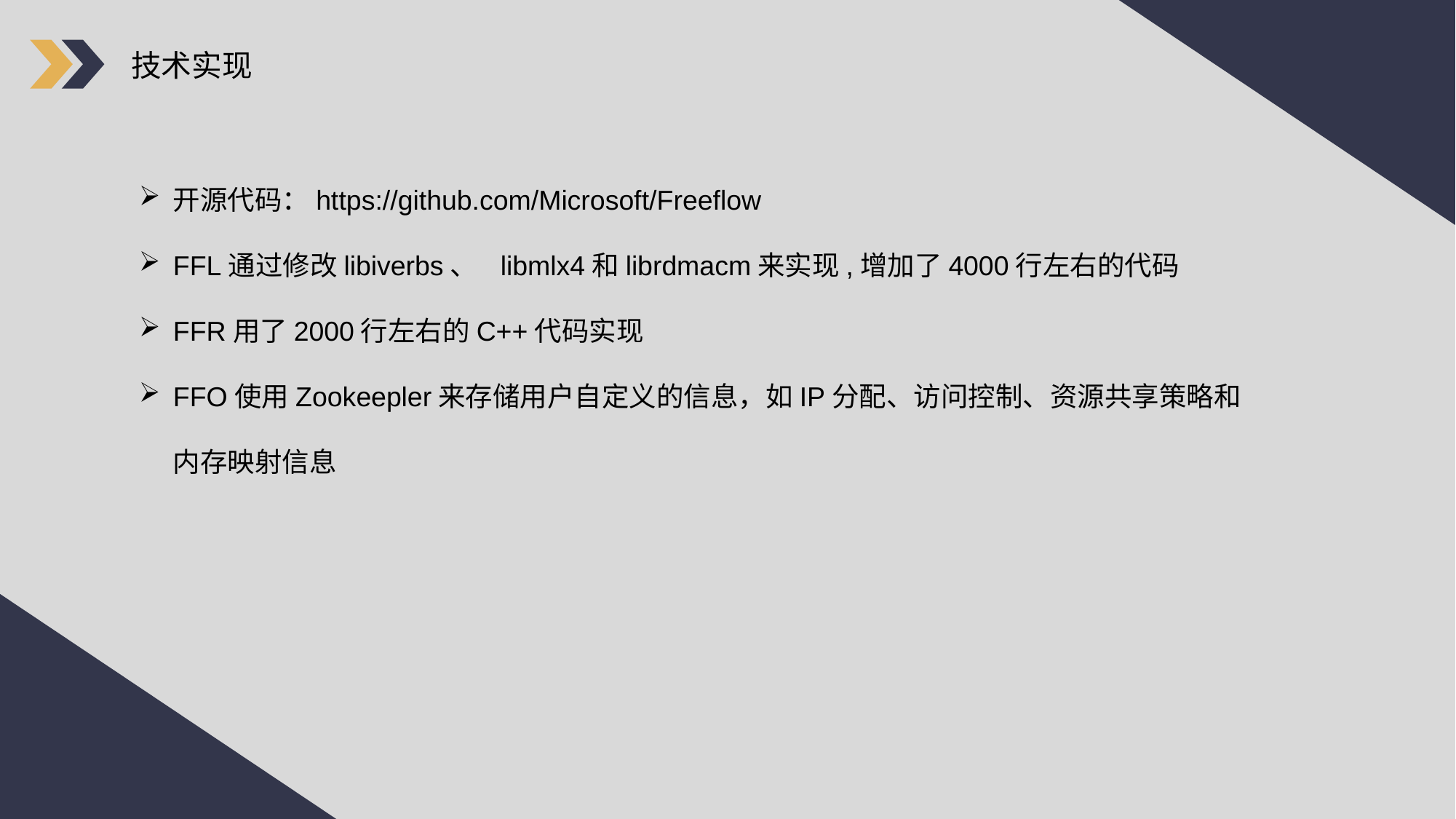

技术实现
开源代码：https://github.com/Microsoft/Freeflow
FFL通过修改libiverbs、	libmlx4和librdmacm来实现,增加了4000行左右的代码
FFR用了2000行左右的C++代码实现
FFO使用Zookeepler来存储用户自定义的信息，如IP分配、访问控制、资源共享策略和内存映射信息